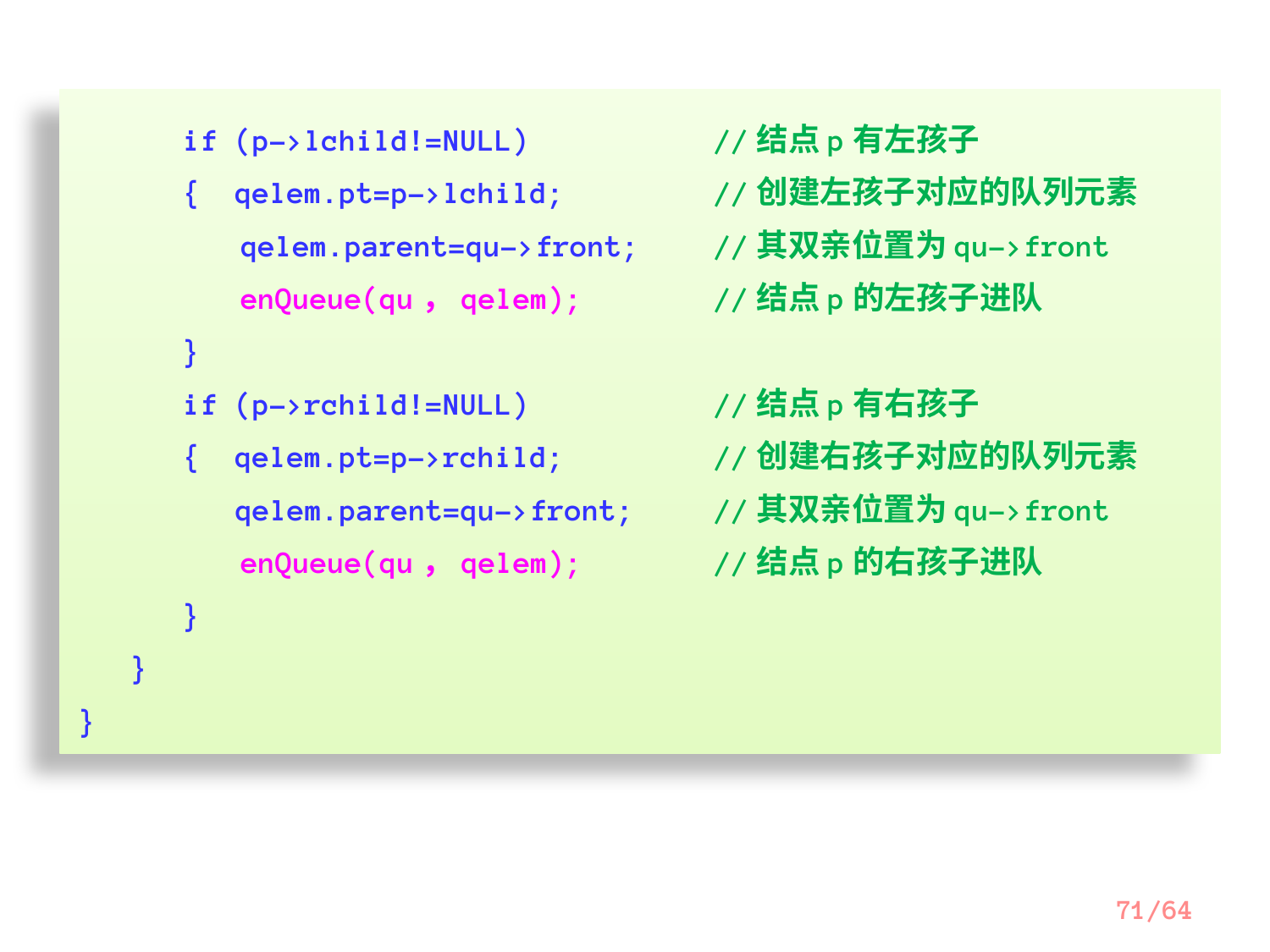

if (p->lchild!=NULL)		//结点p有左孩子
      {  qelem.pt=p->lchild;		//创建左孩子对应的队列元素
	  qelem.parent=qu->front; 	//其双亲位置为qu->front
	  enQueue(qu，qelem);		//结点p的左孩子进队
      }
      if (p->rchild!=NULL)		//结点p有右孩子
      {  qelem.pt=p->rchild;		//创建右孩子对应的队列元素
         qelem.parent=qu->front;	//其双亲位置为qu->front
	  enQueue(qu，qelem);		//结点p的右孩子进队
      }
   }
}
71/64